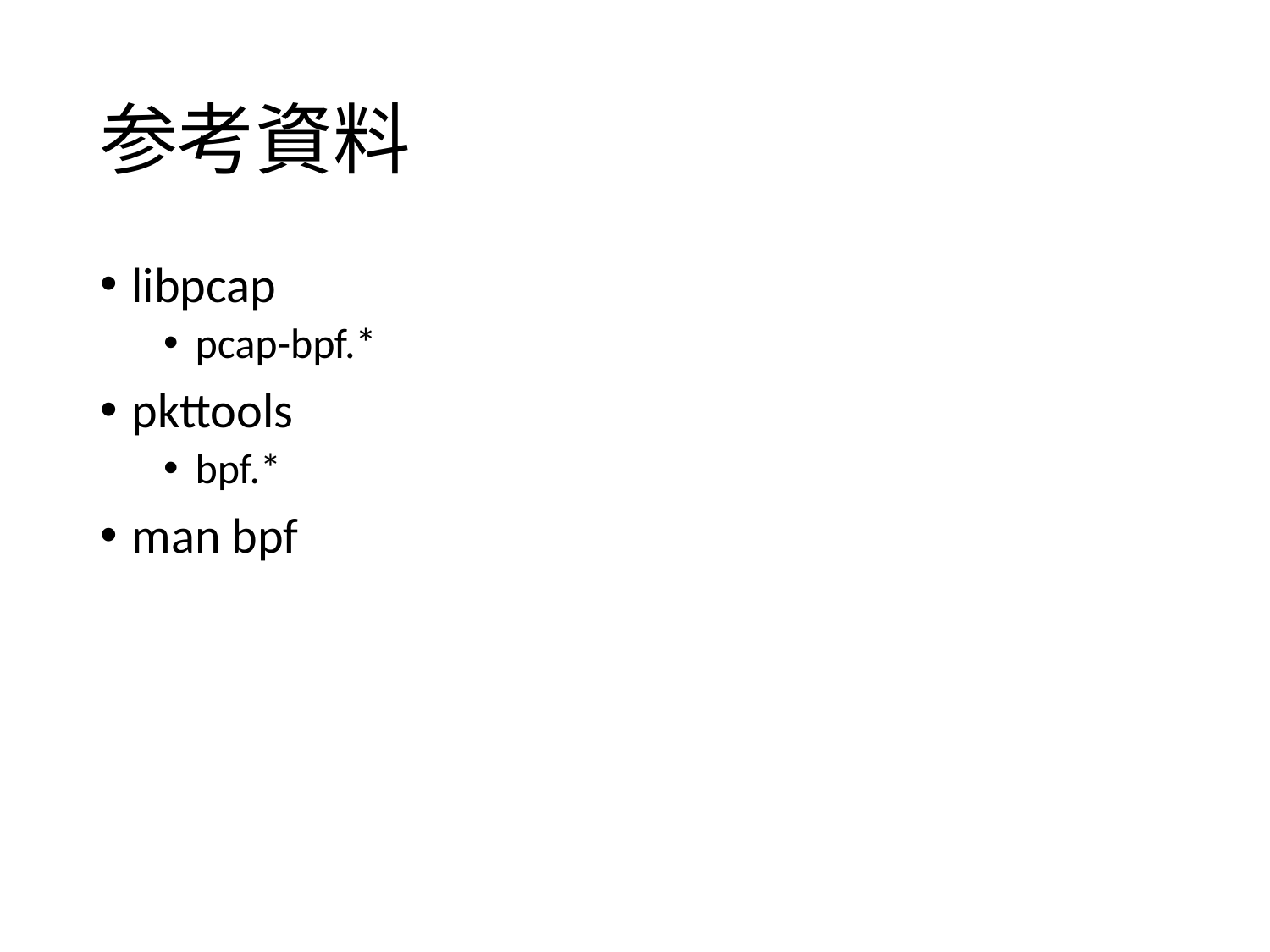

# 参考資料
libpcap
pcap-bpf.*
pkttools
bpf.*
man bpf